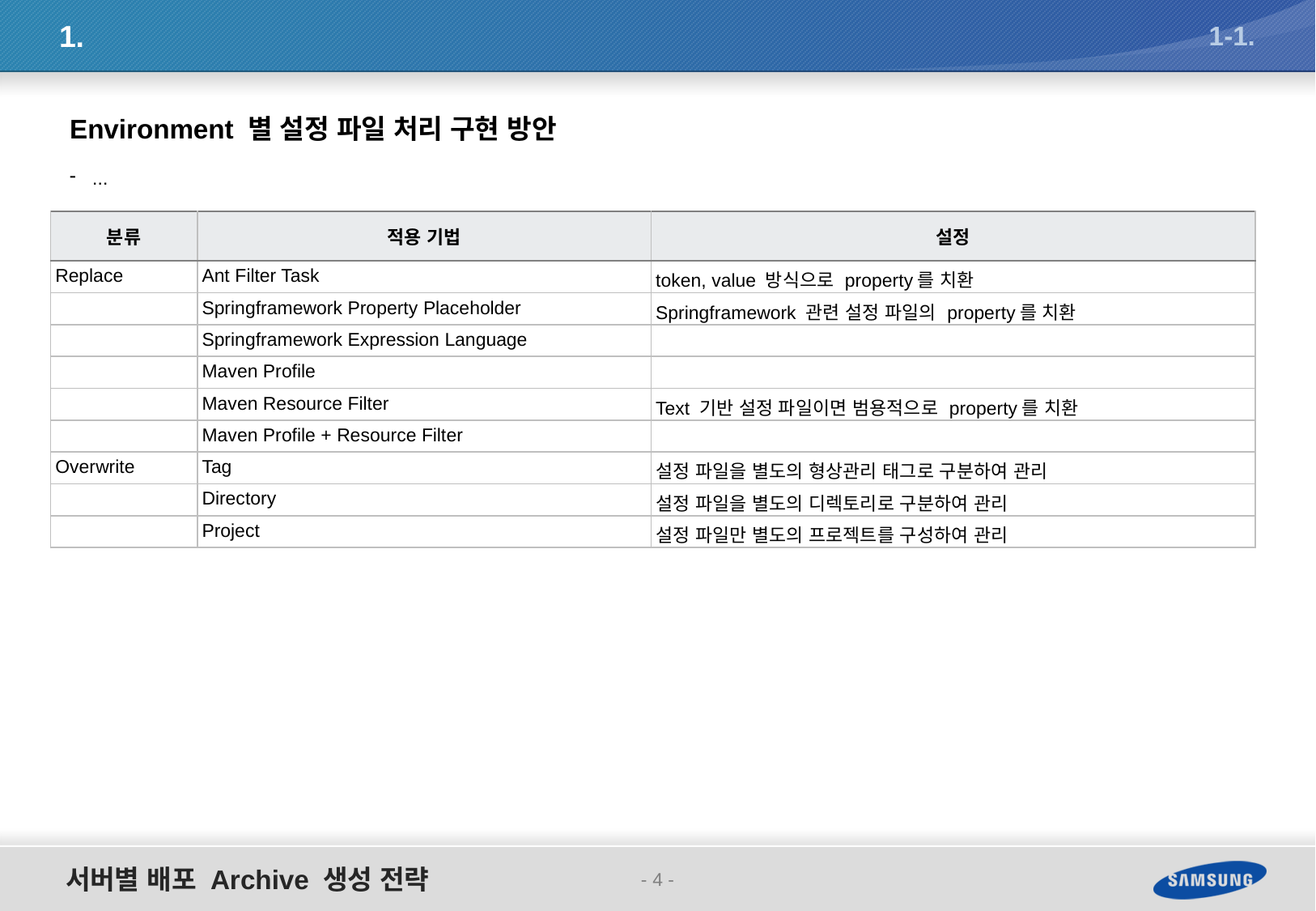

1.
1-1.
Environment 별 설정 파일 처리 구현 방안

...
| 분류 | 적용 기법 | 설정 |
| --- | --- | --- |
| Replace | Ant Filter Task | token, value 방식으로 property를 치환 |
|  | Springframework Property Placeholder | Springframework 관련 설정 파일의 property를 치환 |
|  | Springframework Expression Language |  |
|  | Maven Profile |  |
|  | Maven Resource Filter | Text 기반 설정 파일이면 범용적으로 property를 치환 |
|  | Maven Profile + Resource Filter |  |
| Overwrite | Tag | 설정 파일을 별도의 형상관리 태그로 구분하여 관리 |
|  | Directory | 설정 파일을 별도의 디렉토리로 구분하여 관리 |
|  | Project | 설정 파일만 별도의 프로젝트를 구성하여 관리 |